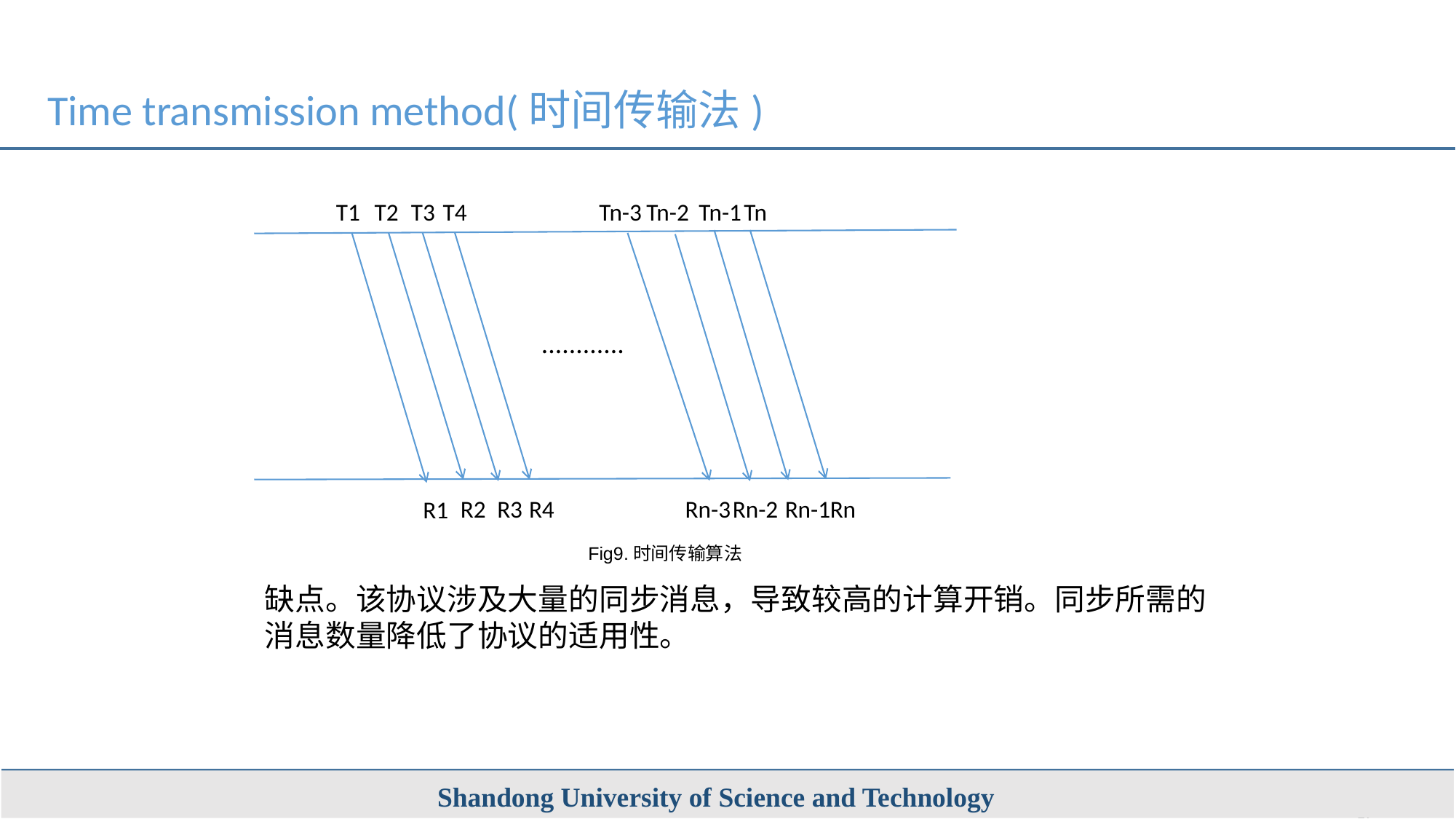

Time transmission method(时间传输法)
T2
T3
T4
Tn-3
Tn-2
Tn-1
Tn
T1
............
R2
R3
R4
Rn-3
Rn-2
Rn-1
Rn
R1
Fig9.时间传输算法
缺点。该协议涉及大量的同步消息，导致较高的计算开销。同步所需的消息数量降低了协议的适用性。
17

Shandong University of Science and Technology
17
17